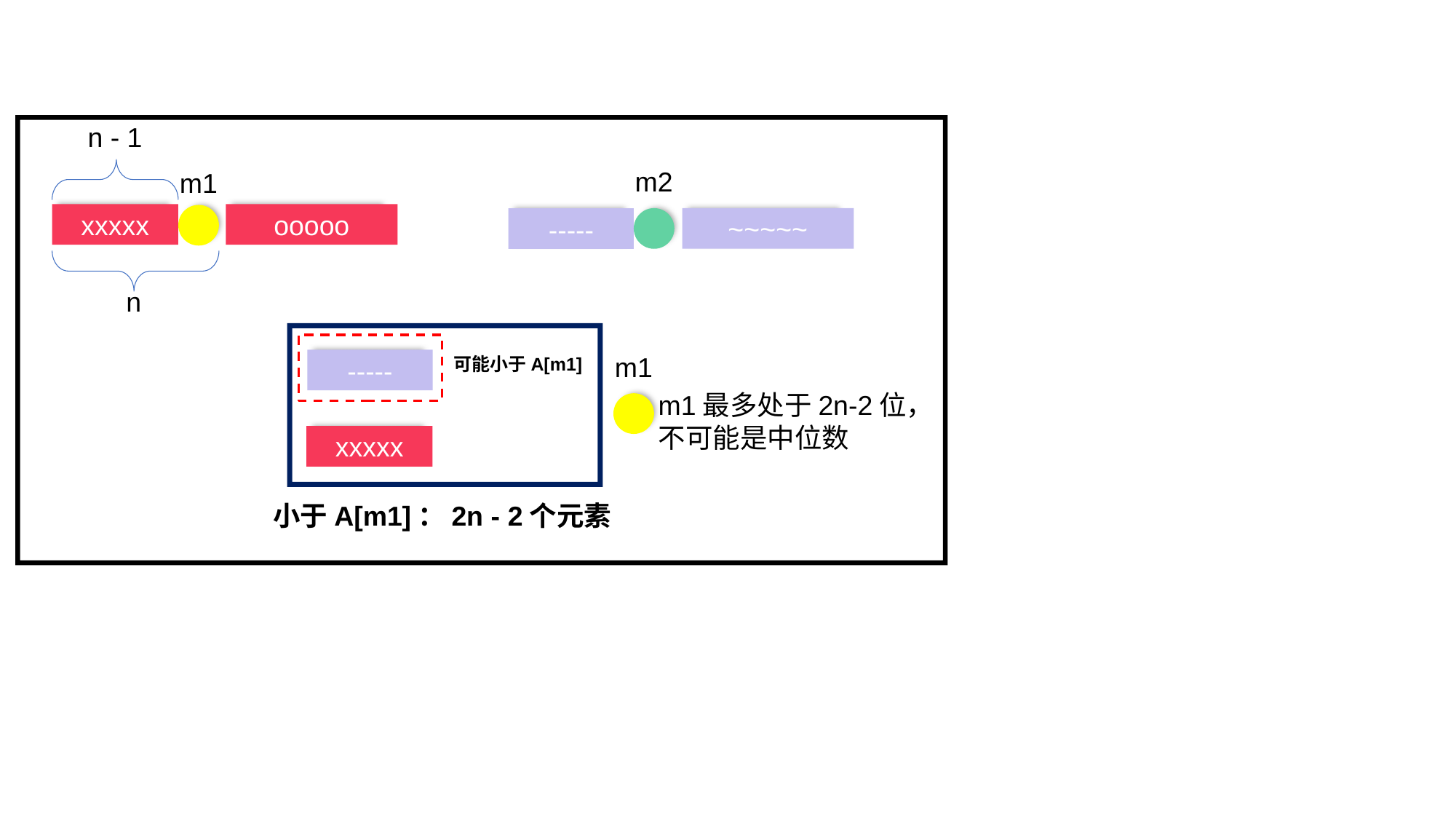

n - 1

m2

m1

ooooo
xxxxx
~~~~~
-----
n

m1

可能小于A[m1]
-----
m1最多处于2n-2位，
不可能是中位数
xxxxx
小于A[m1]：2n - 2个元素